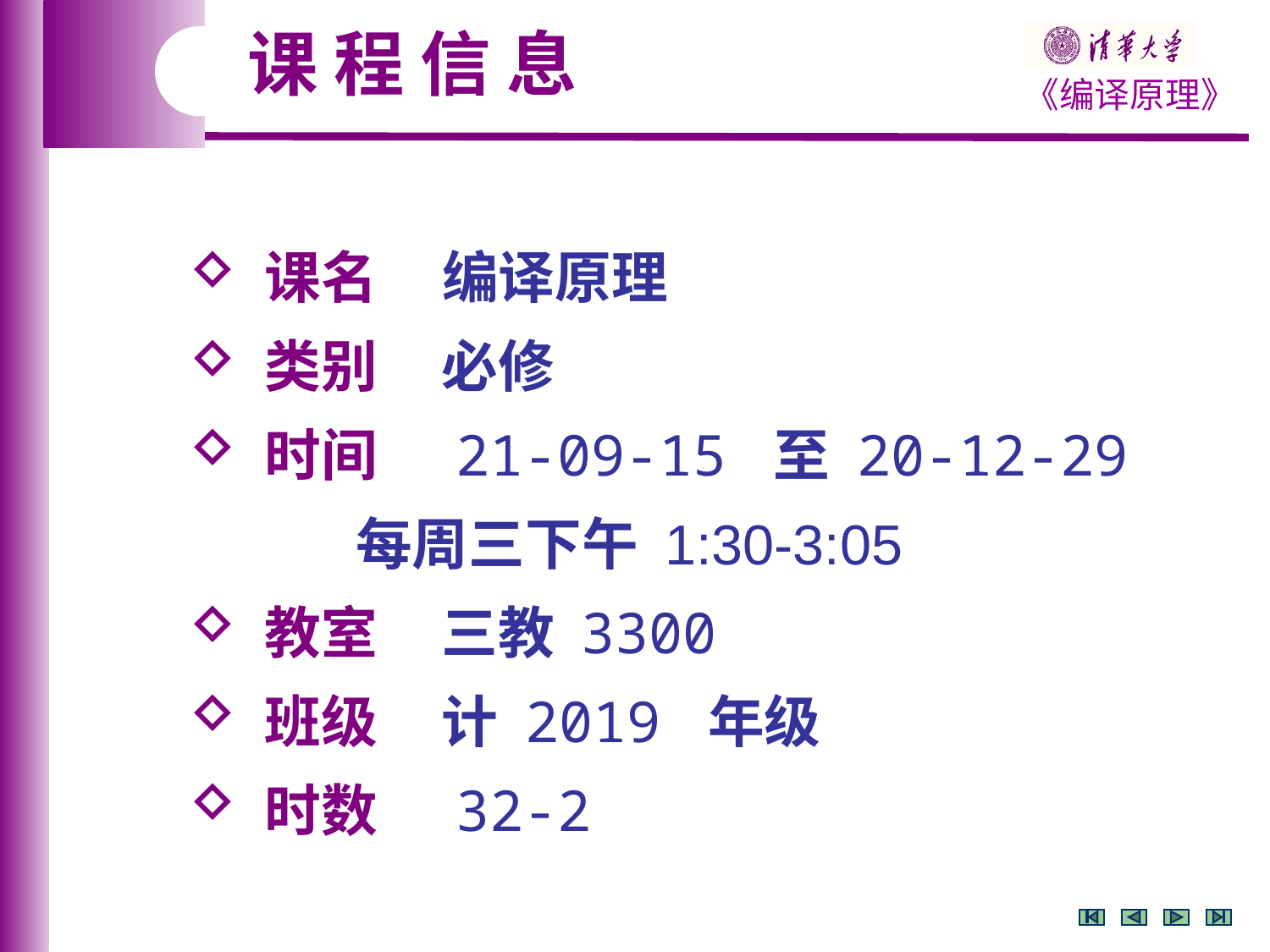

课 程 信 息
 课名     编译原理

 类别     必修

 时间     21-09-15 至 20-12-29

            每周三下午 1:30-3:05

 教室     三教 3300

 班级     计 2019 年级

 时数     32-2